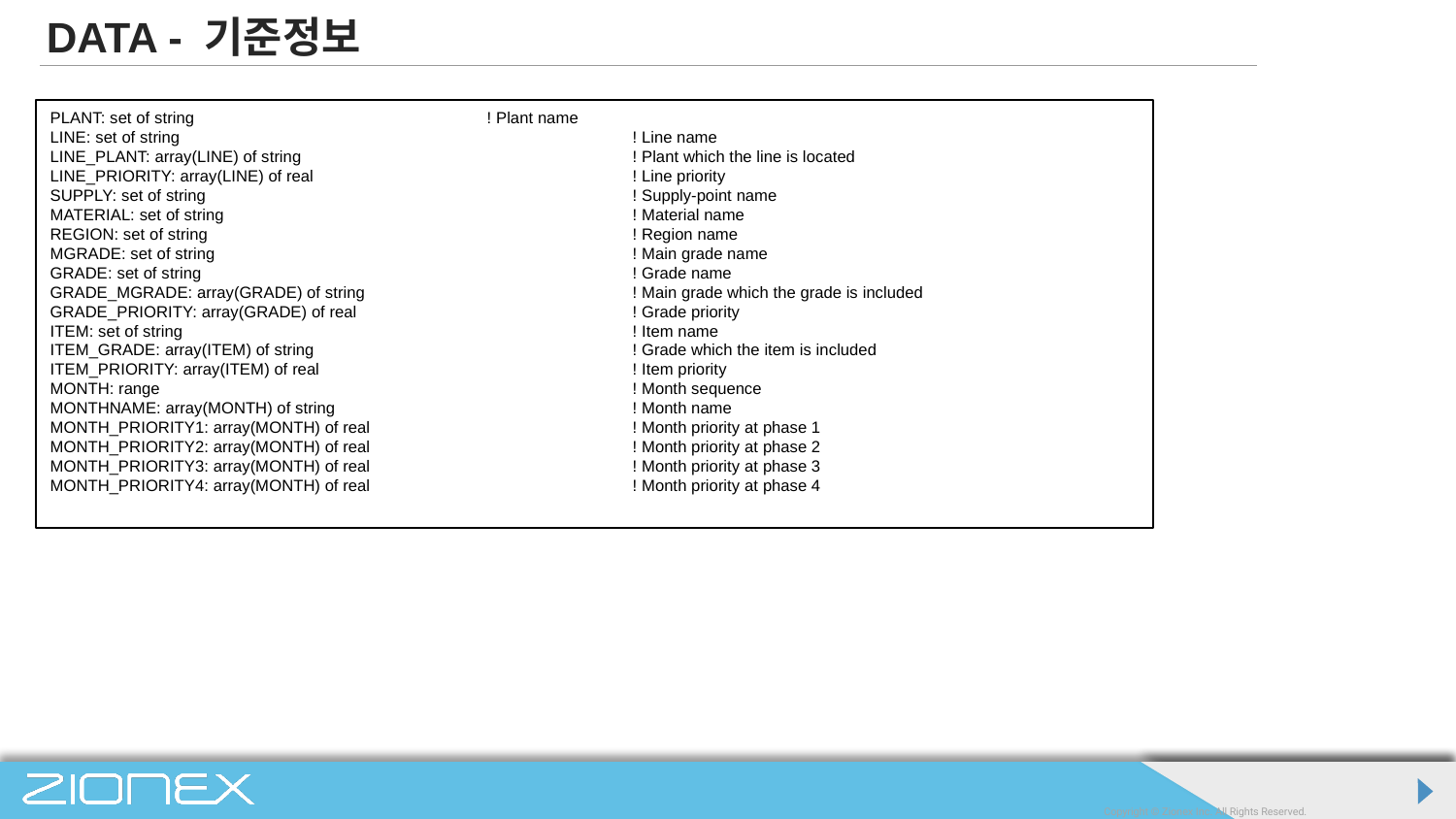

# DATA - 기준정보
PLANT: set of string			! Plant name
LINE: set of string				! Line name
LINE_PLANT: array(LINE) of string			! Plant which the line is located
LINE_PRIORITY: array(LINE) of real			! Line priority
SUPPLY: set of string			! Supply-point name
MATERIAL: set of string			! Material name
REGION: set of string			! Region name
MGRADE: set of string			! Main grade name
GRADE: set of string			! Grade name
GRADE_MGRADE: array(GRADE) of string		! Main grade which the grade is included
GRADE_PRIORITY: array(GRADE) of real		! Grade priority
ITEM: set of string				! Item name
ITEM_GRADE: array(ITEM) of string			! Grade which the item is included
ITEM_PRIORITY: array(ITEM) of real			! Item priority
MONTH: range				! Month sequence
MONTHNAME: array(MONTH) of string			! Month name
MONTH_PRIORITY1: array(MONTH) of real		! Month priority at phase 1
MONTH_PRIORITY2: array(MONTH) of real		! Month priority at phase 2
MONTH_PRIORITY3: array(MONTH) of real		! Month priority at phase 3
MONTH_PRIORITY4: array(MONTH) of real		! Month priority at phase 4